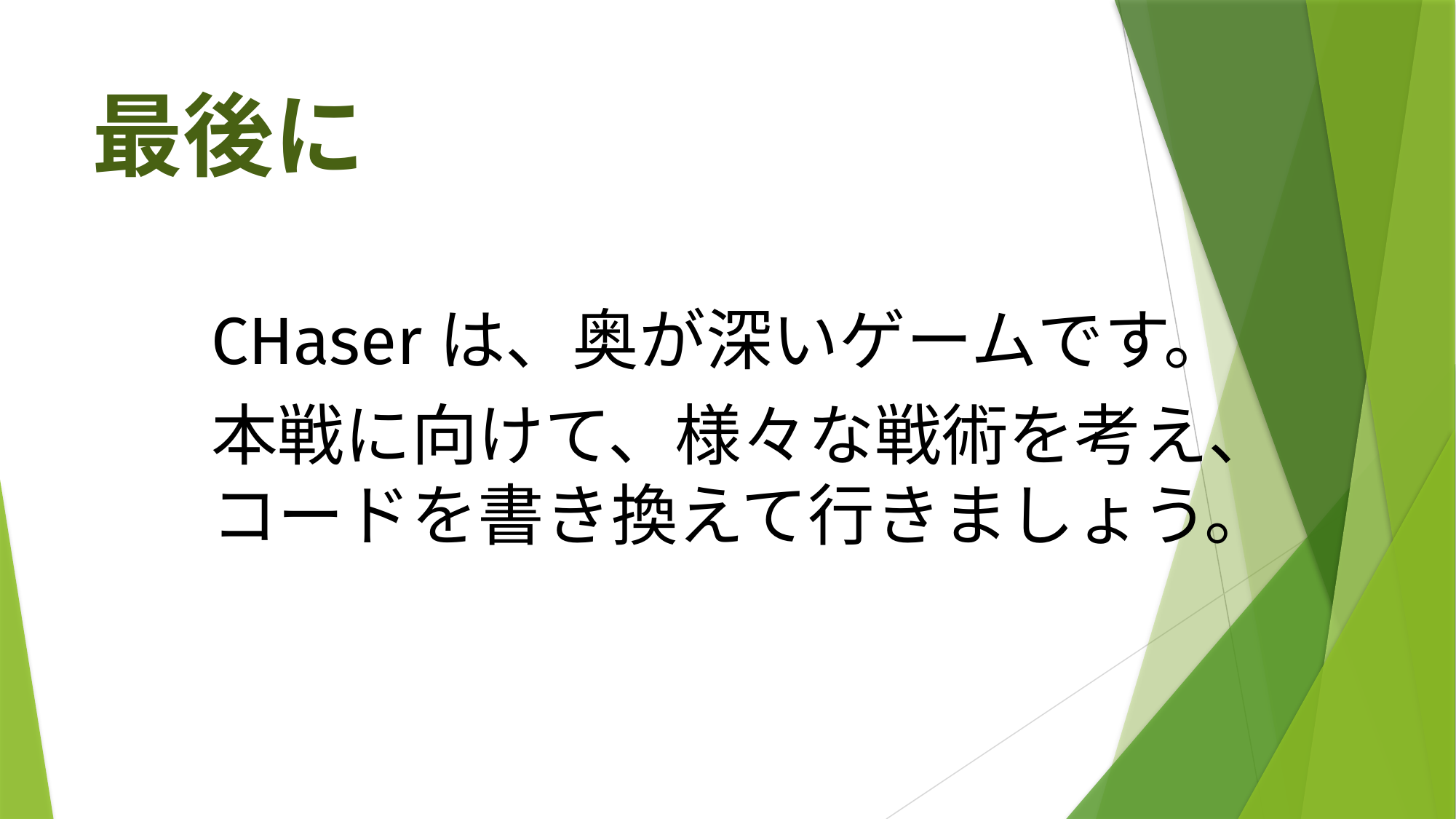

# 最後に
CHaserは、奥が深いゲームです。
本戦に向けて、様々な戦術を考え、コードを書き換えて行きましょう。